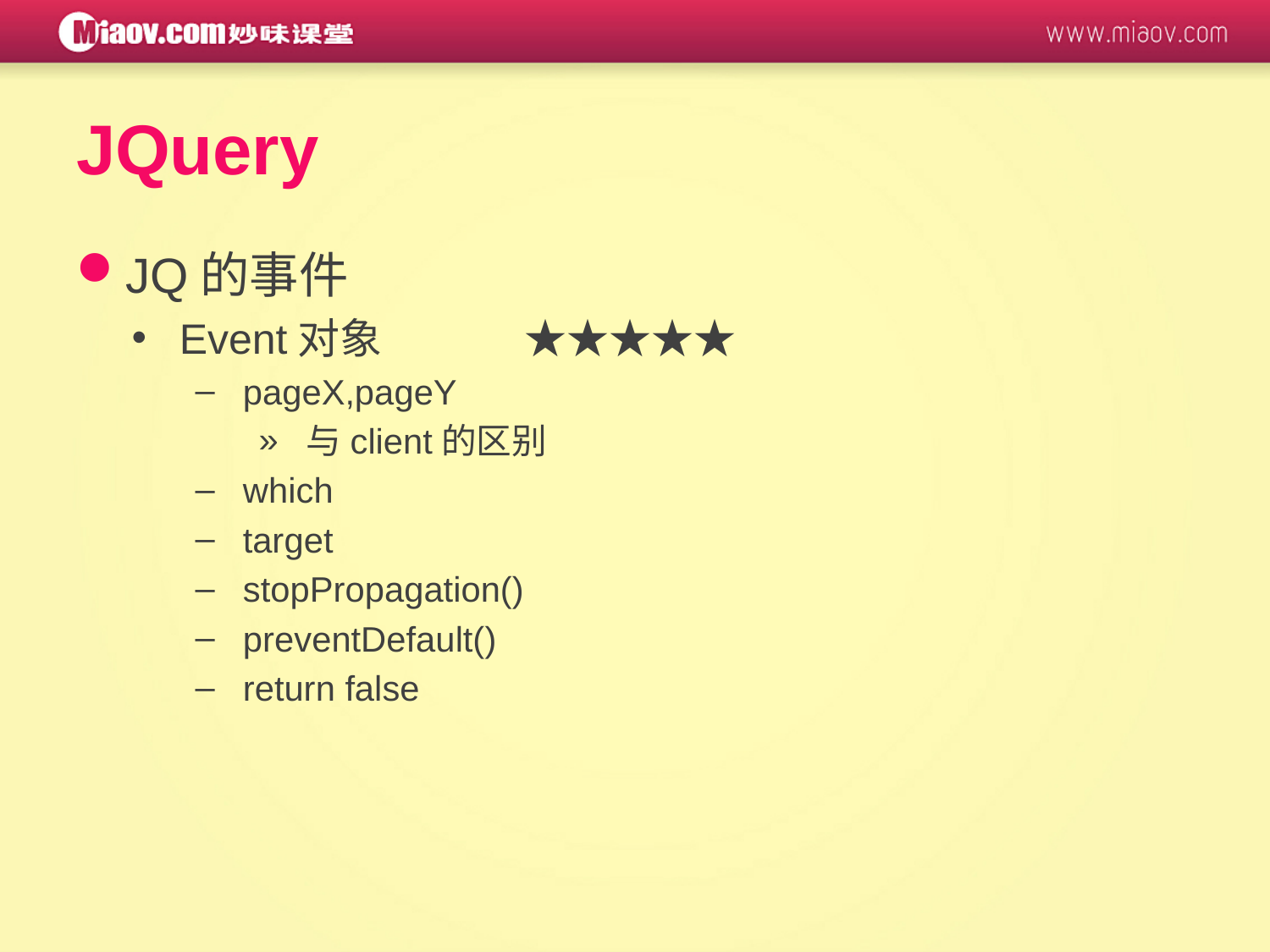

# JQuery
JQ的事件
Event对象               ★★★★★
pageX,pageY
与client的区别
which
target
stopPropagation()
preventDefault()
return false